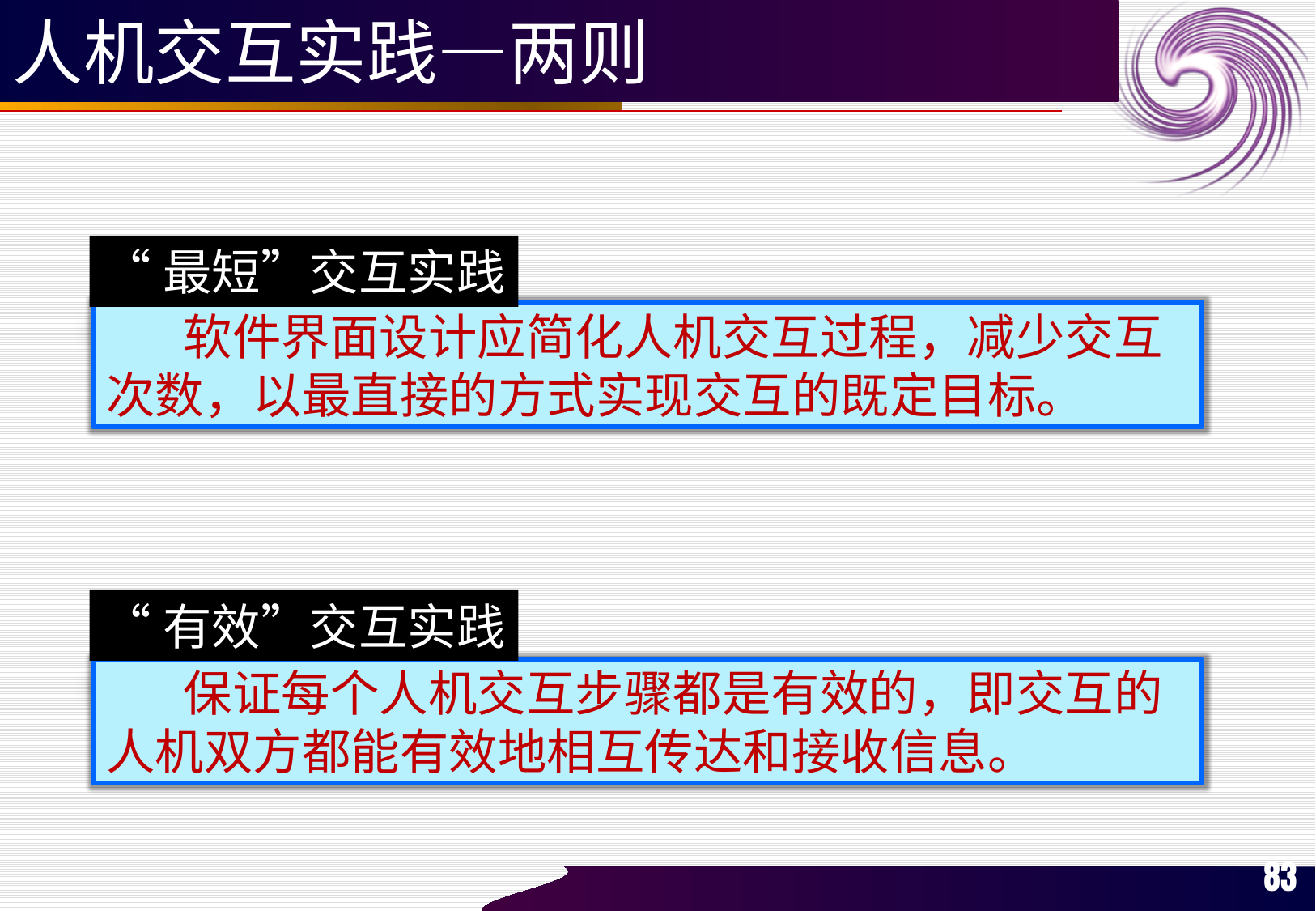

# 人机交互实践—两则
“最短”交互实践
      软件界面设计应简化人机交互过程，减少交互次数，以最直接的方式实现交互的既定目标。
“有效”交互实践
      保证每个人机交互步骤都是有效的，即交互的人机双方都能有效地相互传达和接收信息。
83